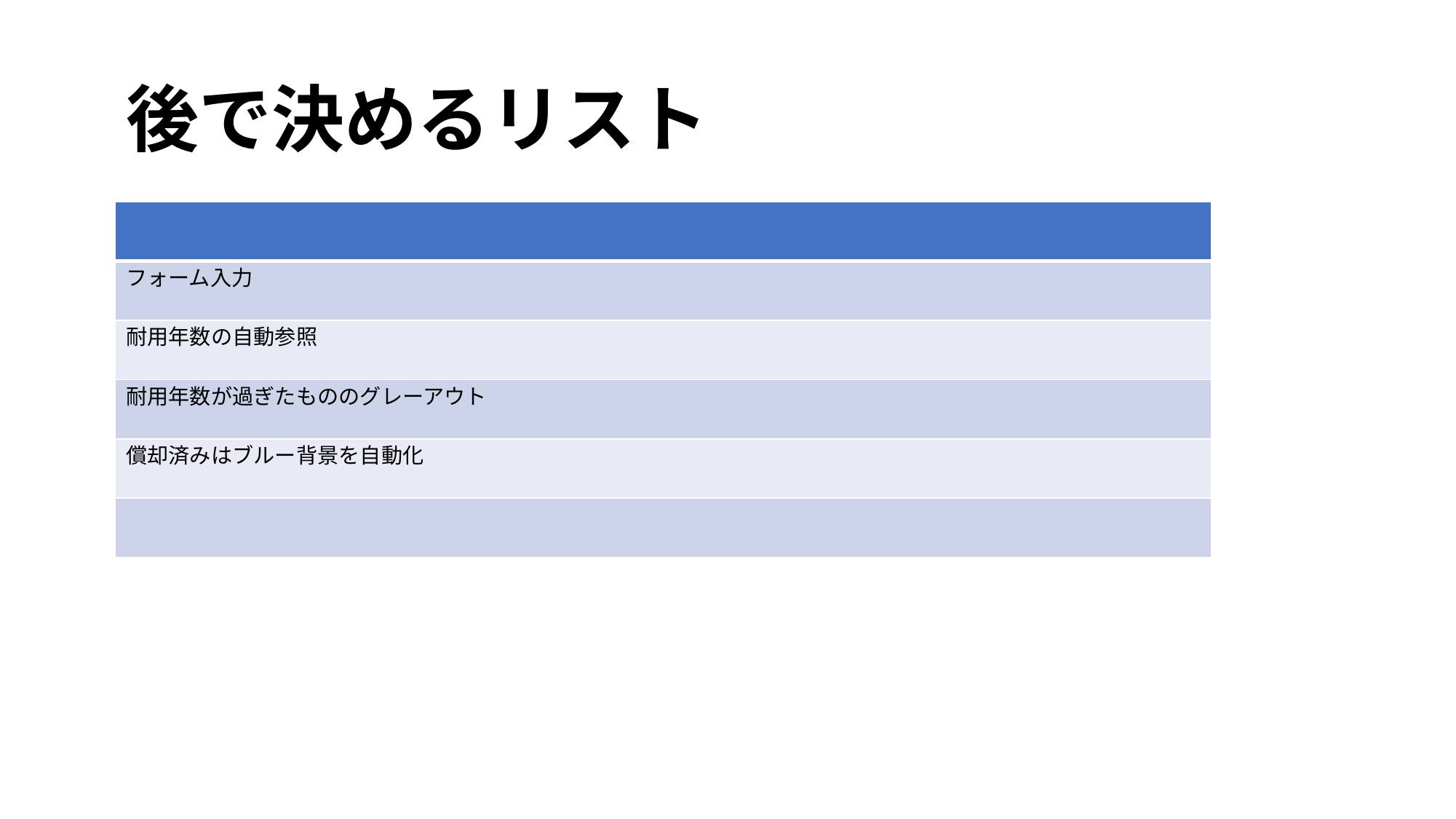

# 後で決めるリスト
|  |
| --- |
| フォーム入力 |
| 耐用年数の自動参照 |
| 耐用年数が過ぎたもののグレーアウト |
| 償却済みはブルー背景を自動化 |
|  |